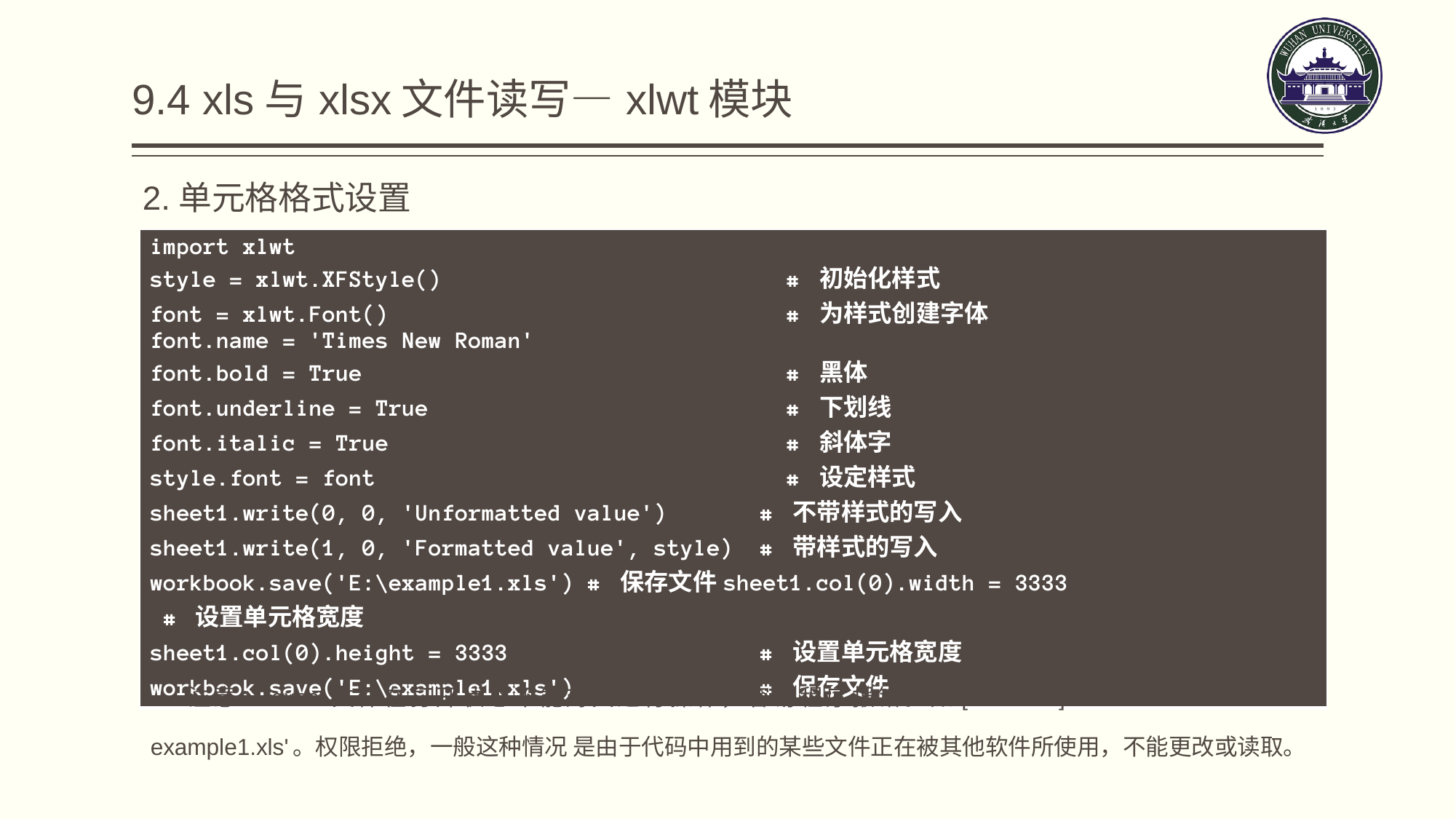

9.4 xls与xlsx文件读写—xlwt模块
2.单元格格式设置
| import xlwt style = xlwt.XFStyle() # 初始化样式 font = xlwt.Font() # 为样式创建字体 font.name = 'Times New Roman' font.bold = True # 黑体 font.underline = True # 下划线 font.italic = True # 斜体字 style.font = font # 设定样式 sheet1.write(0, 0, 'Unformatted value') # 不带样式的写入 sheet1.write(1, 0, 'Formatted value', style) # 带样式的写入 workbook.save('E:\example1.xls') # 保存文件sheet1.col(0).width = 3333 # 设置单元格宽度 sheet1.col(0).height = 3333 # 设置单元格宽度 workbook.save('E:\example1.xls') # 保存文件 |
| --- |
    注意：excel文件在打开状态不能对其进行操作，容易程序报错。如[Errno 13] Permission denied: 'E:\\example1.xls'。权限拒绝，一般这种情况 是由于代码中用到的某些文件正在被其他软件所使用，不能更改或读取。